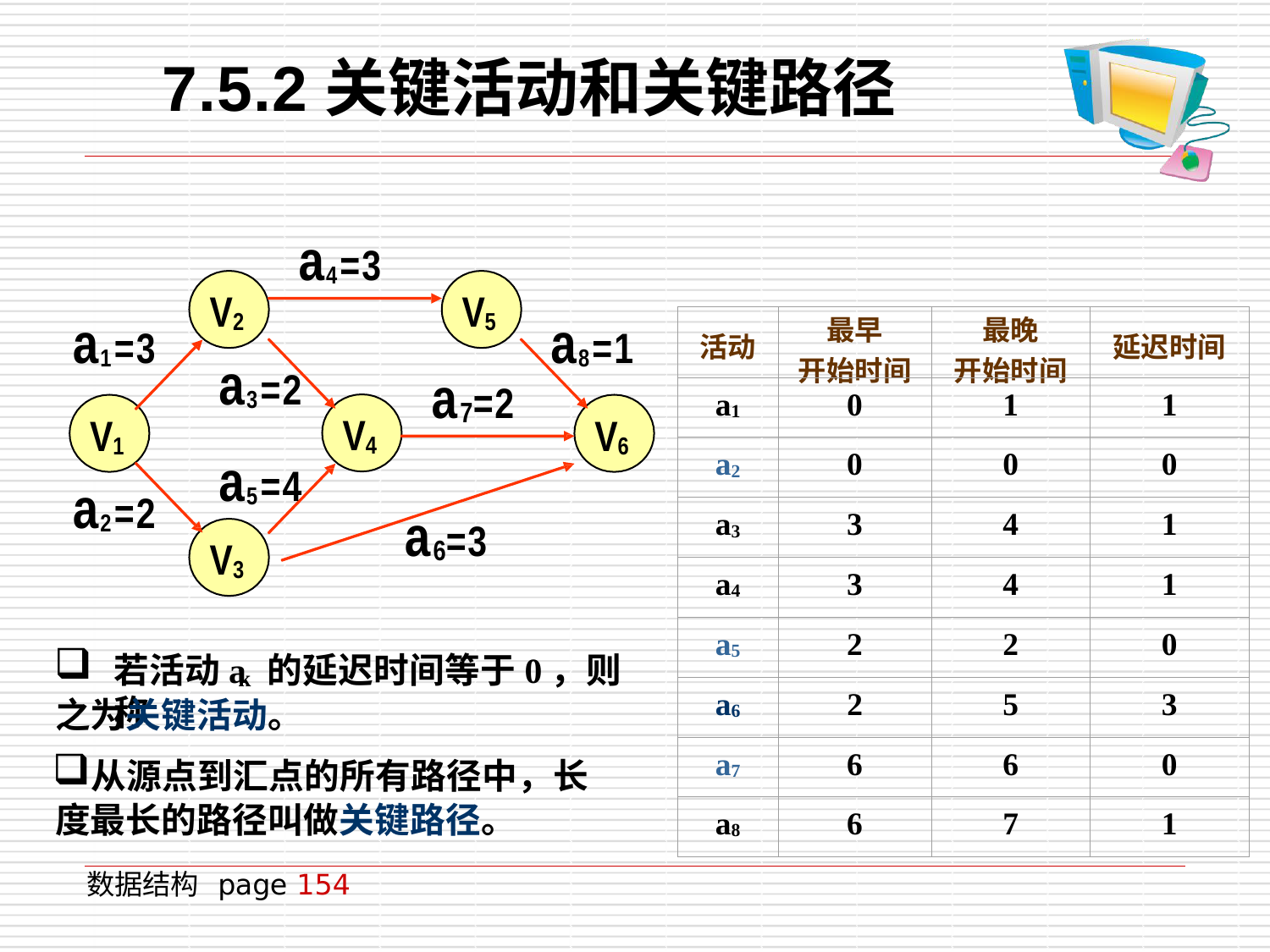

# 7.5.2关键活动和关键路径

a4=3

V2
a3=2
a5=4
V3
V5

a1=3
V1
a2=2
a8=1
V6
| 活动 | 最早 开始时间 | 最晚 开始时间 | 延迟时间 |
| --- | --- | --- | --- |
| a1 | 0 | 1 | 1 |
| a2 | 0 | 0 | 0 |
| a3 | 3 | 4 | 1 |
| a4 | 3 | 4 | 1 |
| a5 | 2 | 2 | 0 |
| a6 | 2 | 5 | 3 |
| a7 | 6 | 6 | 0 |
| a8 | 6 | 7 | 1 |

a =2
7

V4

a =3

6
若活动a 的延迟时间等于0，则称
k
之为关键活动。
从源点到汇点的所有路径中，长 度最长的路径叫做关键路径。

数据结构 page 154